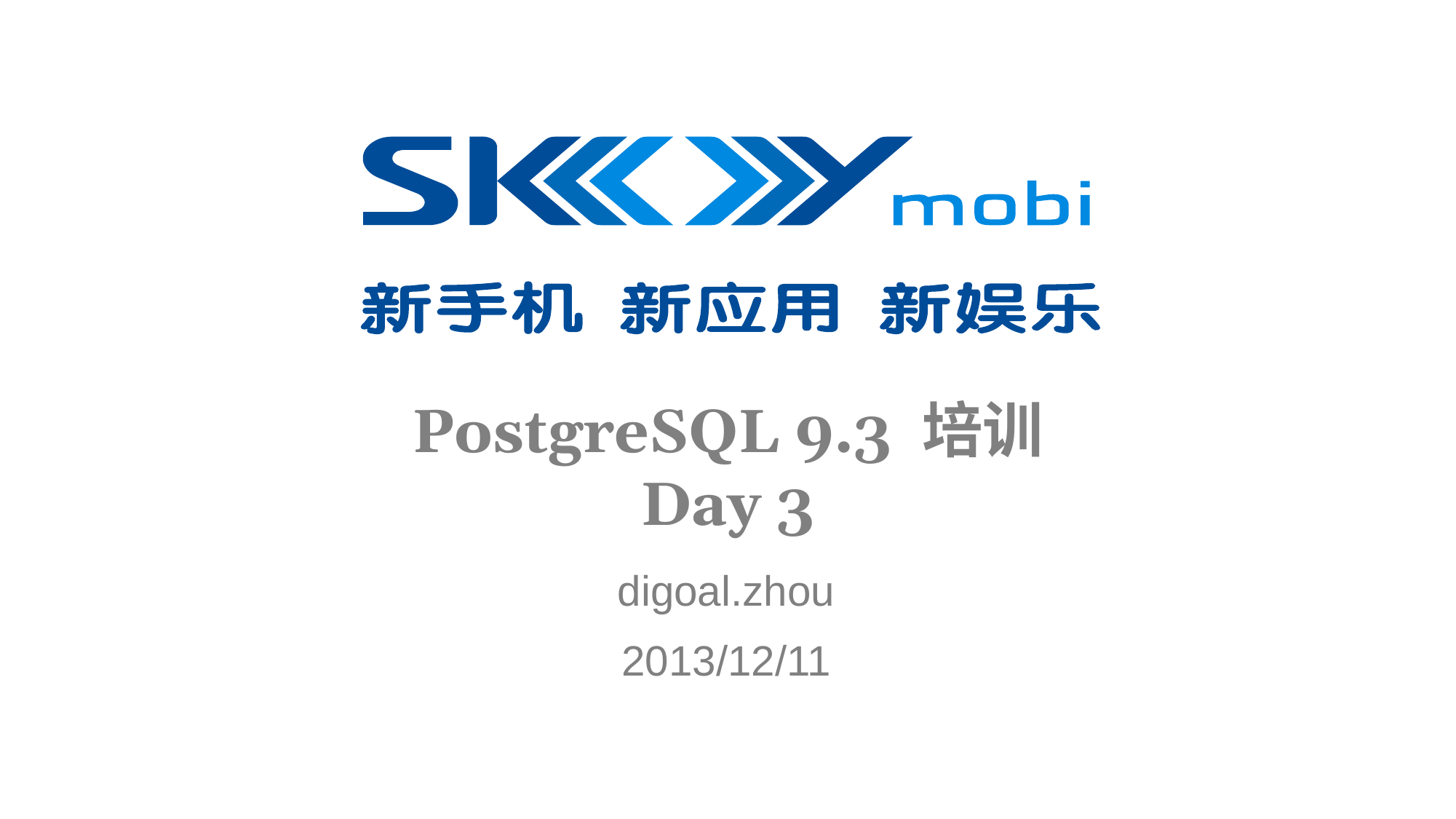

# PostgreSQL 9.3 培训 Day 3
digoal.zhou
2013/12/11